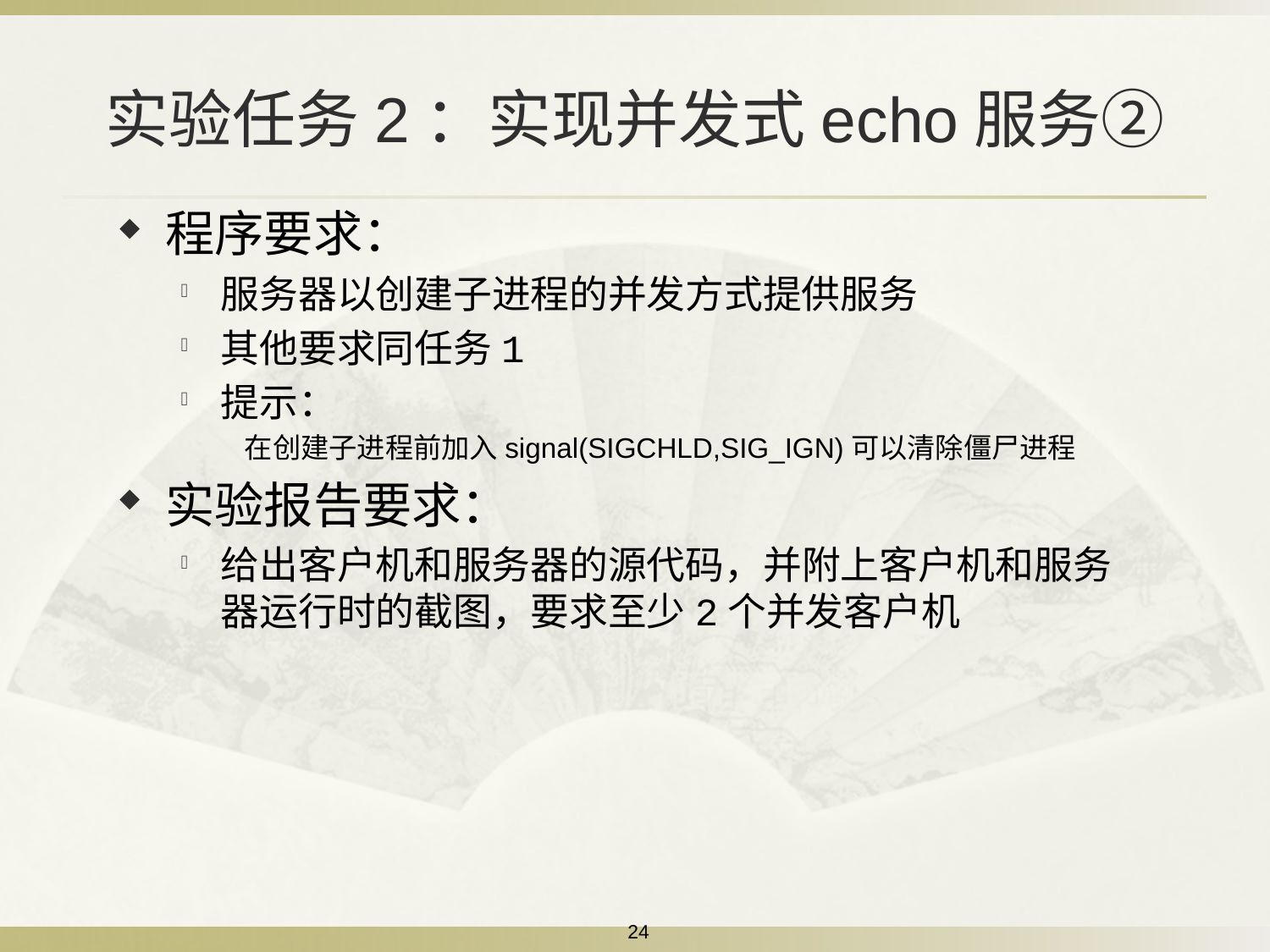

# 实验任务2：实现并发式echo服务②
程序要求：
服务器以创建子进程的并发方式提供服务
其他要求同任务1
提示：
在创建子进程前加入signal(SIGCHLD,SIG_IGN)可以清除僵尸进程
实验报告要求：
给出客户机和服务器的源代码，并附上客户机和服务器运行时的截图，要求至少2个并发客户机
24